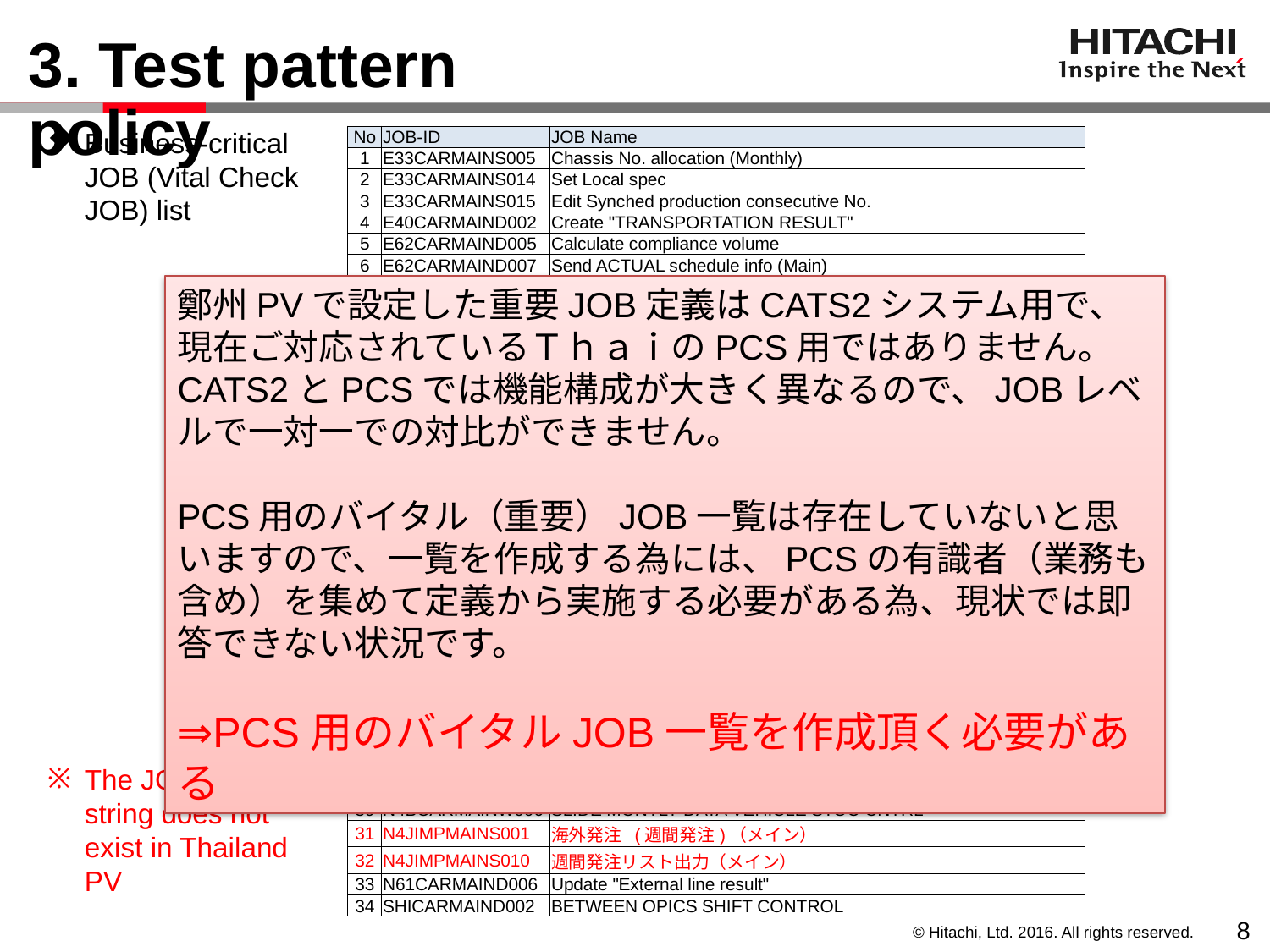

# 3. Test pattern policy
Business-critical JOB (Vital Check JOB) list
| No | JOB-ID | JOB Name |
| --- | --- | --- |
| 1 | E33CARMAINS005 | Chassis No. allocation (Monthly) |
| 2 | E33CARMAINS014 | Set Local spec |
| 3 | E33CARMAINS015 | Edit Synched production consecutive No. |
| 4 | E40CARMAIND002 | Create "TRANSPORTATION RESULT" |
| 5 | E62CARMAIND005 | Calculate compliance volume |
| 6 | E62CARMAIND007 | Send ACTUAL schedule info (Main) |
| 7 | E62CARMAIND008 | Veh Status processing btw shifts |
| 8 | E62CARMAINS003 | Register Veh Status |
| 9 | E62CARMAINW002 | Status - Create each file |
| 10 | N2DCARMAIND001 | BM-CONV& P/F |
| 11 | N2DCARMAIND016 | G2B INTERFACE DATA NUMBER CHECK |
| 12 | N2DCARMAIND017 | G2B COMMON IFDB UPDATE |
| 13 | N2DCARMAIND018 | G2B BM-CONV' PARAMETER UPDATING THE MAINT-SYMBOLS |
| 14 | N2DCARMAIND019 | G2B CREATING ARRANGEMENT CHANGE FILE |
| 15 | N31CARMAINM018 | E/Iスケジューリング(総枠) |
| 16 | N41CARMAIND001 | Create "RQ-SCH"（No4) |
| 17 | N41CARMAIND006 | LV1 &NO4時間別デイリー部品展開 |
| 18 | N41CARMAINS001 | CRT TEMP OF TEMP ACT |
| 19 | N41CARMAINS002 | CHECK PARAM OF REQUIRE PLAN |
| 20 | N41CARMAINS003 | CRT PARAM OF REQUIRE PLAN |
| 21 | N41CARMAINS004 | Create "Requirement plan" |
| 22 | N43CARMAIND002 | CRT PARTS WORK INSTRUCTION (NO4) |
| 23 | N43CARMAINW001 | CRT MST OF PARTS INSTRUCTION(NO3) |
| 24 | N45CARMAIND002 | INSERT OPICS |
| 25 | N45CARMAIND003 | CRT INS DATA OF OPICS DELIVERY PLAN |
| 26 | N45CARMAINM002 | NO.1 出荷 計画メイン |
| 27 | N4BCARLISTD015 | CRT RECOMD DY(NO.4) DELIVE INSTRUCT |
| 28 | N4BCARMAIND006 | LV1 デイリー納入内示（メイン） |
| 29 | N4BCARMAINM024 | CATS部品要求 15ヶ月INF作成(車両) |
| 30 | N4BCARMAINW006 | SLIDE MONTLY DATA VEHICLE STOC CNTRL |
| 31 | N4JIMPMAINS001 | 海外発注 (週間発注)（メイン） |
| 32 | N4JIMPMAINS010 | 週間発注リスト出力（メイン） |
| 33 | N61CARMAIND006 | Update "External line result" |
| 34 | SHICARMAIND002 | BETWEEN OPICS SHIFT CONTROL |
鄭州PVで設定した重要JOB定義はCATS2システム用で、現在ご対応されているＴｈａｉのPCS用ではありません。
CATS2とPCSでは機能構成が大きく異なるので、JOBレベルで一対一での対比ができません。

PCS用のバイタル（重要）JOB一覧は存在していないと思いますので、一覧を作成する為には、PCSの有識者（業務も含め）を集めて定義から実施する必要がある為、現状では即答できない状況です。

⇒PCS用のバイタルJOB一覧を作成頂く必要がある
The JOB of red string does not exist in Thailand PV
8